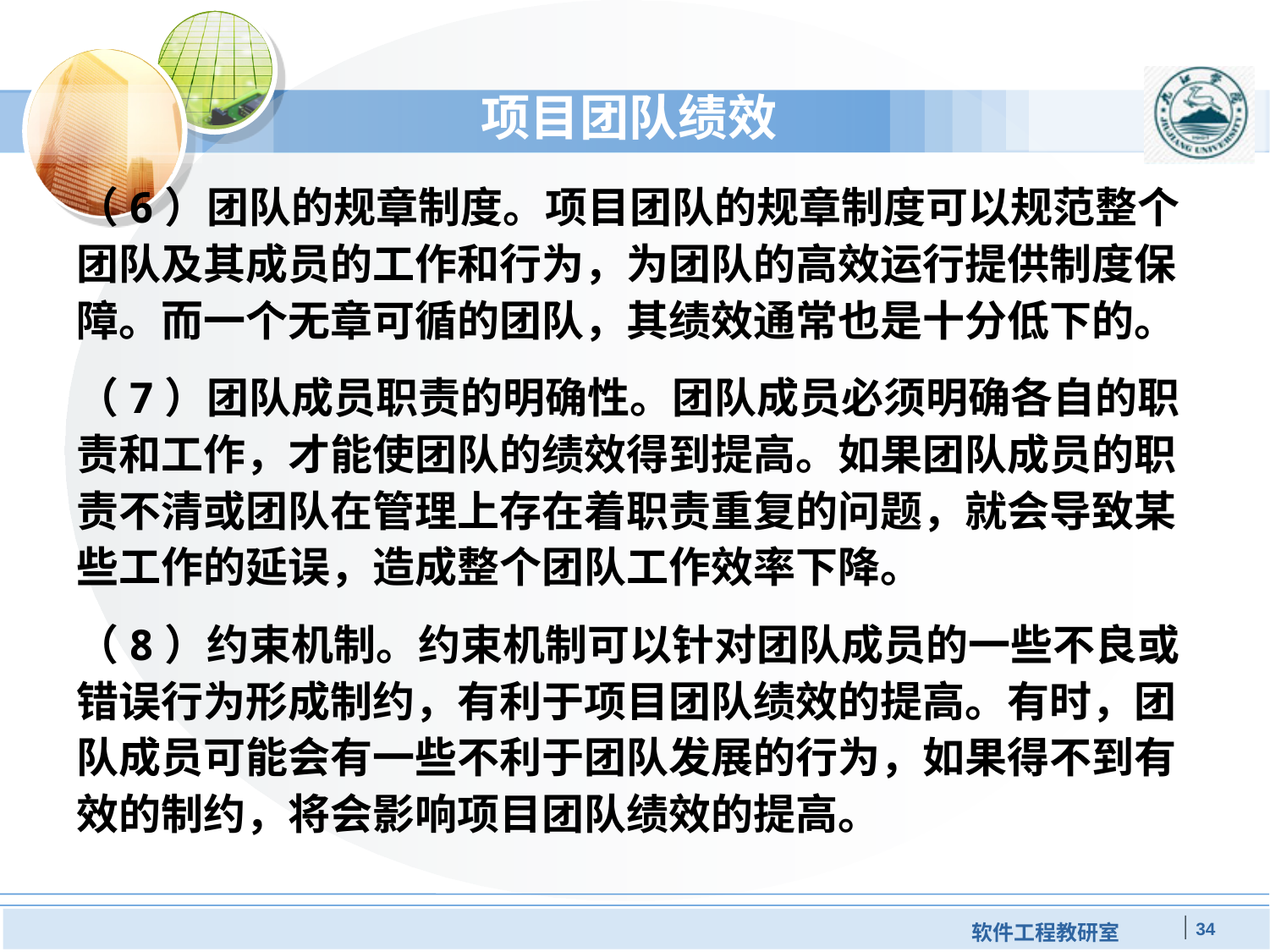

# 项目团队绩效
（6）团队的规章制度。项目团队的规章制度可以规范整个团队及其成员的工作和行为，为团队的高效运行提供制度保障。而一个无章可循的团队，其绩效通常也是十分低下的。
（7）团队成员职责的明确性。团队成员必须明确各自的职责和工作，才能使团队的绩效得到提高。如果团队成员的职责不清或团队在管理上存在着职责重复的问题，就会导致某些工作的延误，造成整个团队工作效率下降。
（8）约束机制。约束机制可以针对团队成员的一些不良或错误行为形成制约，有利于项目团队绩效的提高。有时，团队成员可能会有一些不利于团队发展的行为，如果得不到有效的制约，将会影响项目团队绩效的提高。